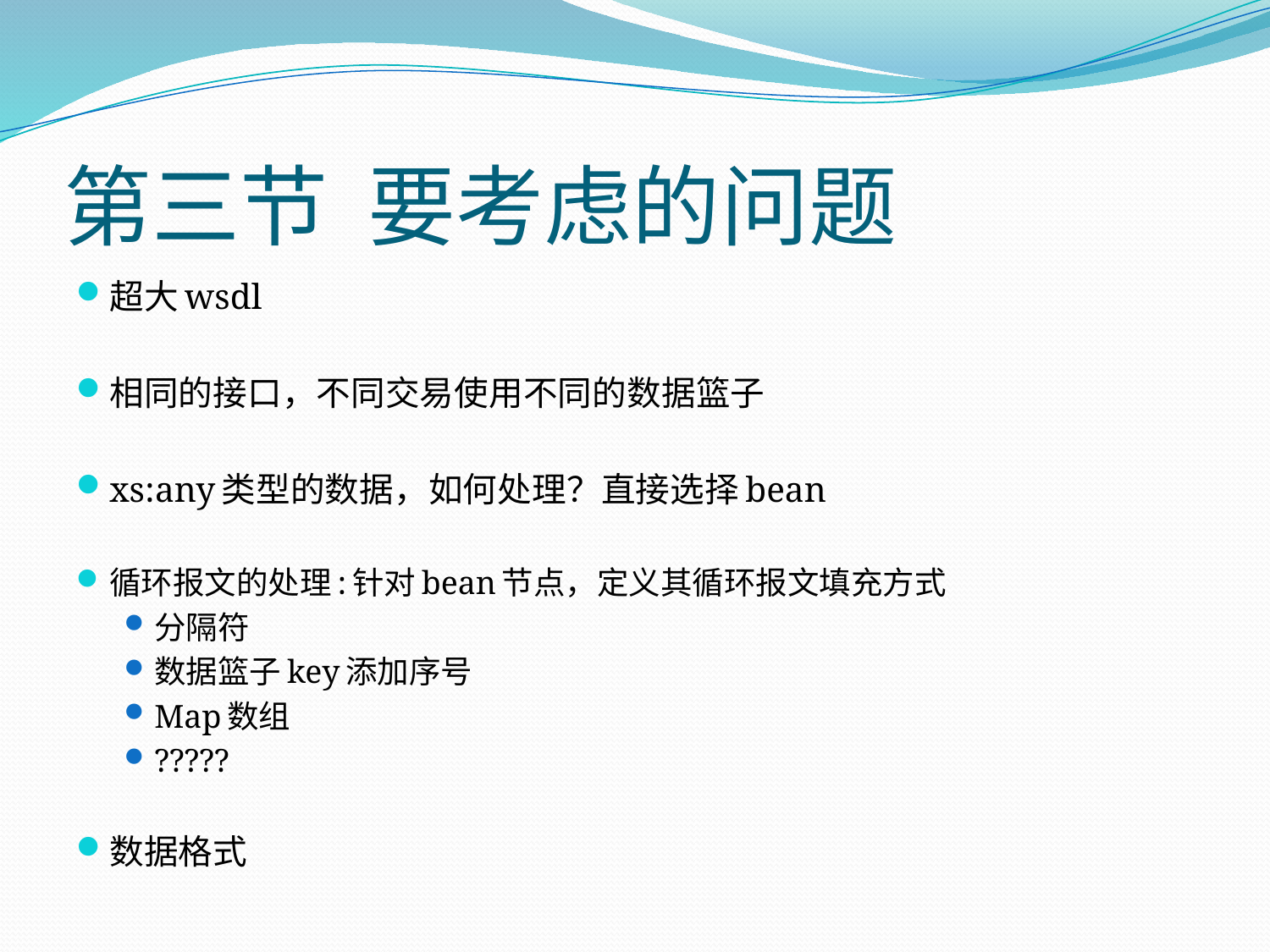

# 第三节  要考虑的问题
超大wsdl

相同的接口，不同交易使用不同的数据篮子

xs:any类型的数据，如何处理？直接选择bean

循环报文的处理:针对bean节点，定义其循环报文填充方式
分隔符
数据篮子key添加序号
Map数组
?????

数据格式